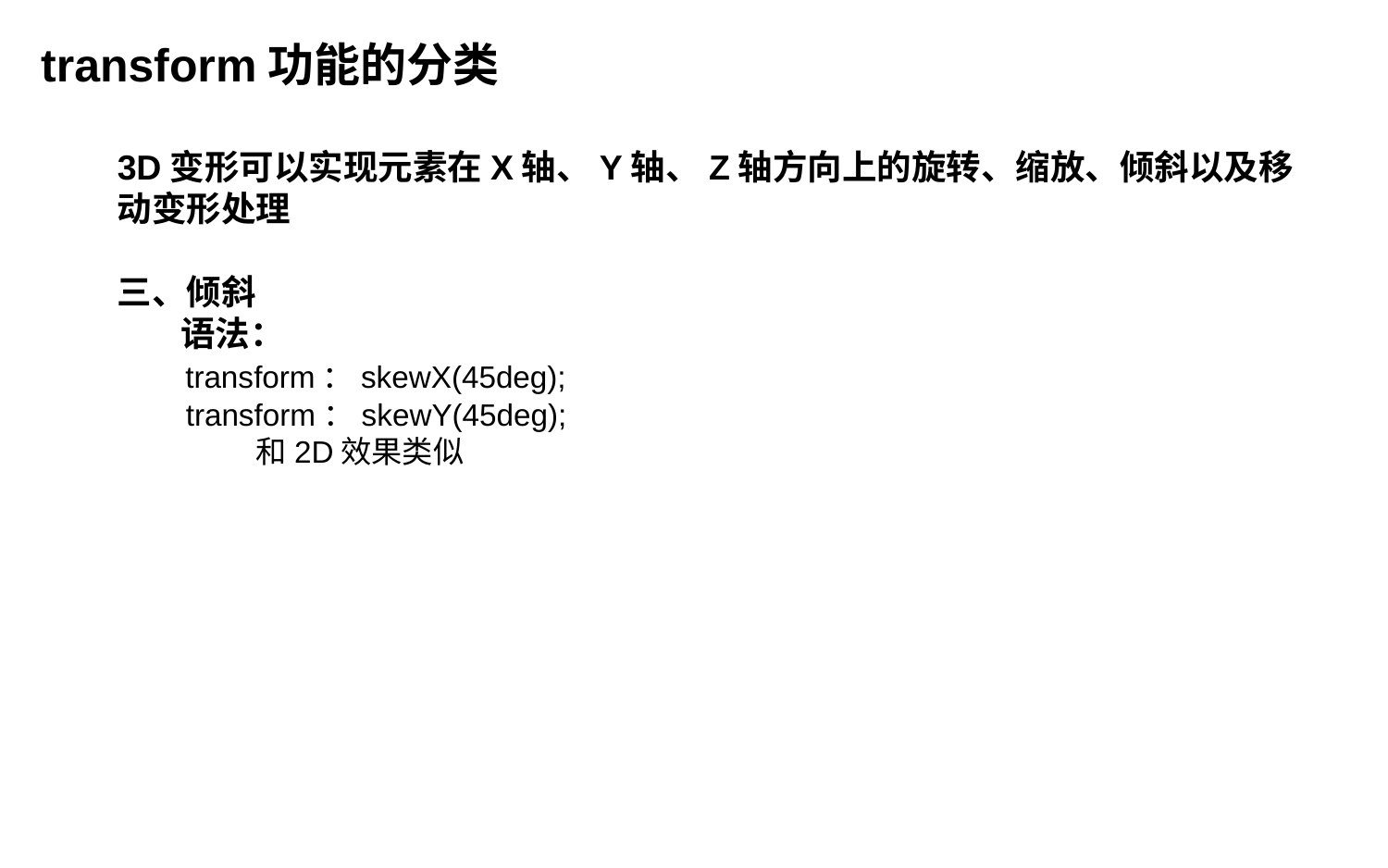

transform功能的分类
3D变形可以实现元素在X轴、Y轴、Z轴方向上的旋转、缩放、倾斜以及移动变形处理

三、倾斜
       语法：
       transform：skewX(45deg);
        transform：skewY(45deg);
	和2D效果类似